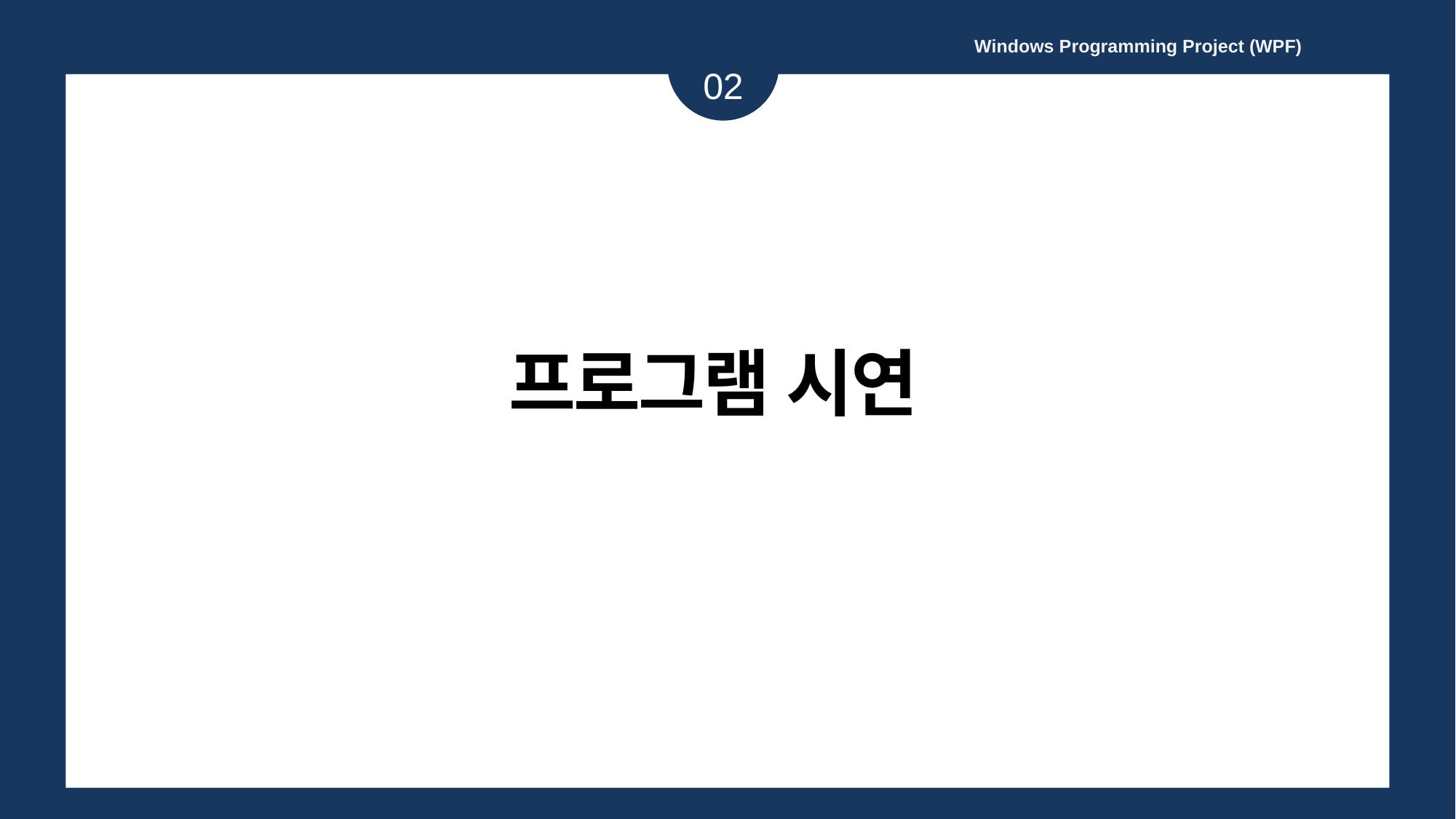

Windows Programming Project (WPF)
02

프로그램 시연